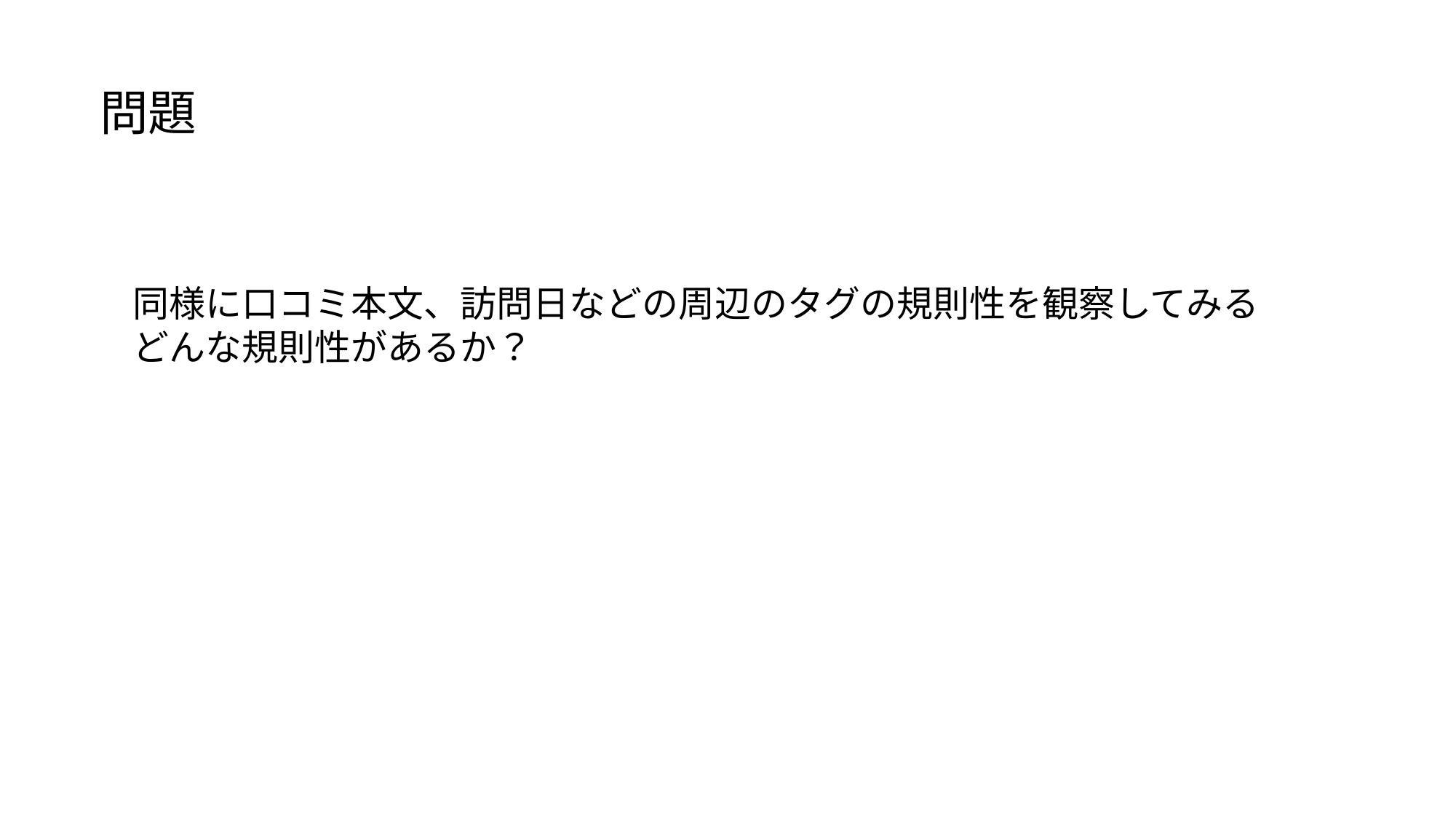

問題
同様に口コミ本文、訪問日などの周辺のタグの規則性を観察してみる
どんな規則性があるか？